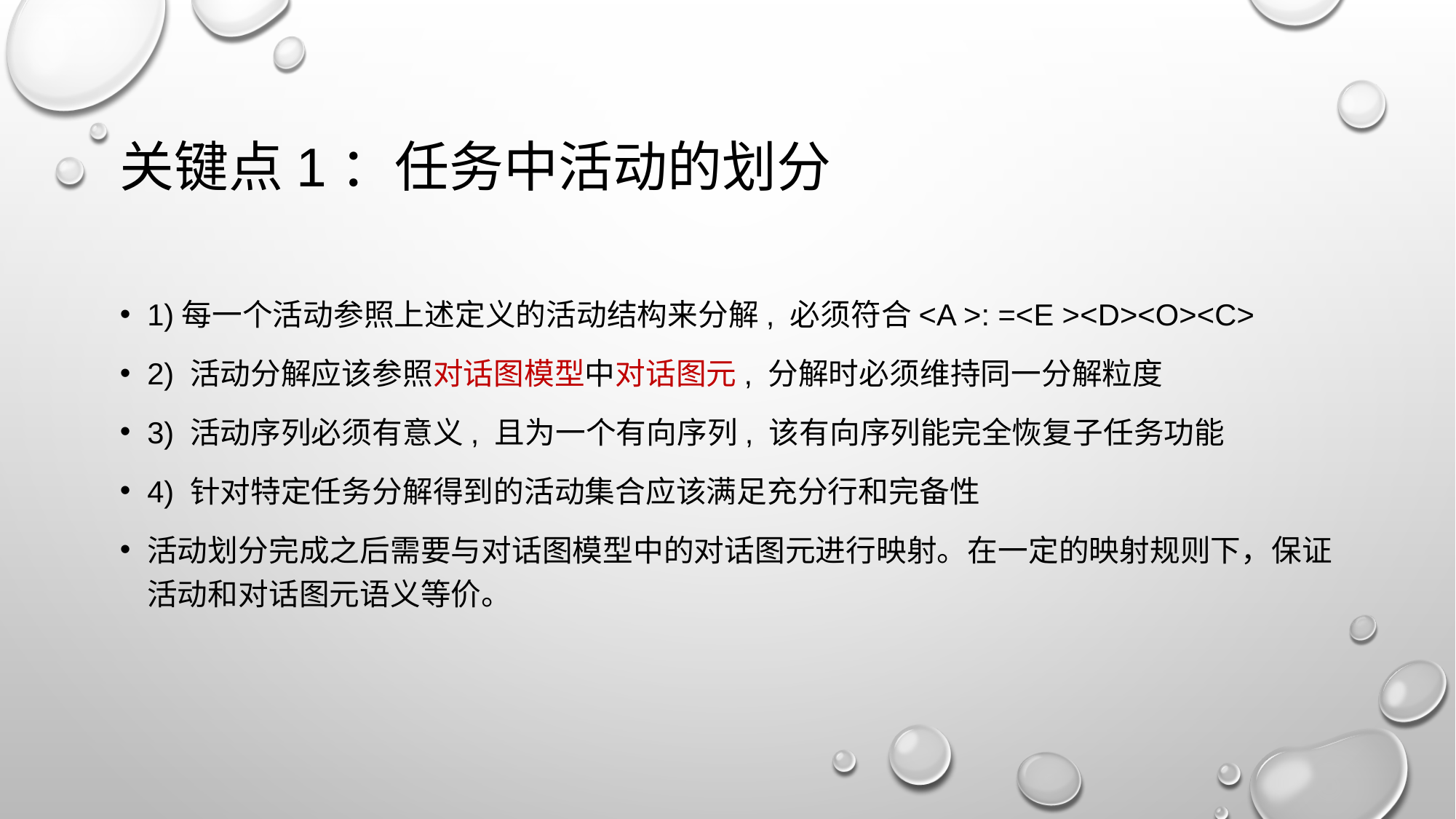

# 关键点1：任务中活动的划分
1)每一个活动参照上述定义的活动结构来分解, 必须符合<A >: =<E ><D><O><C>
2) 活动分解应该参照对话图模型中对话图元, 分解时必须维持同一分解粒度
3) 活动序列必须有意义, 且为一个有向序列, 该有向序列能完全恢复子任务功能
4) 针对特定任务分解得到的活动集合应该满足充分行和完备性
活动划分完成之后需要与对话图模型中的对话图元进行映射。在一定的映射规则下，保证活动和对话图元语义等价。